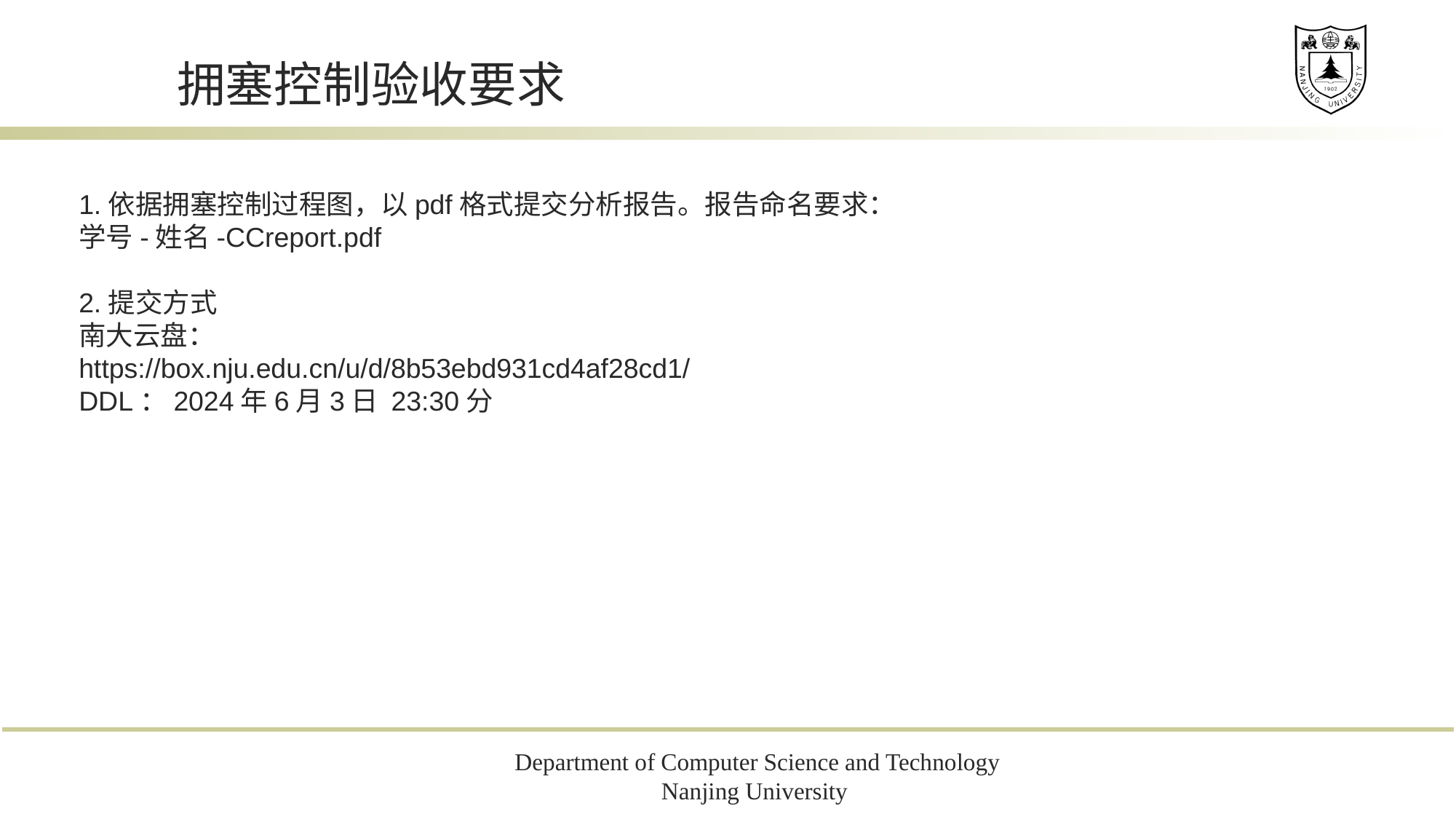

# 拥塞控制验收要求

1.依据拥塞控制过程图，以pdf格式提交分析报告。报告命名要求：
学号-姓名-CCreport.pdf

2.提交方式
南大云盘：
https://box.nju.edu.cn/u/d/8b53ebd931cd4af28cd1/
DDL：2024年6月3日 23:30分